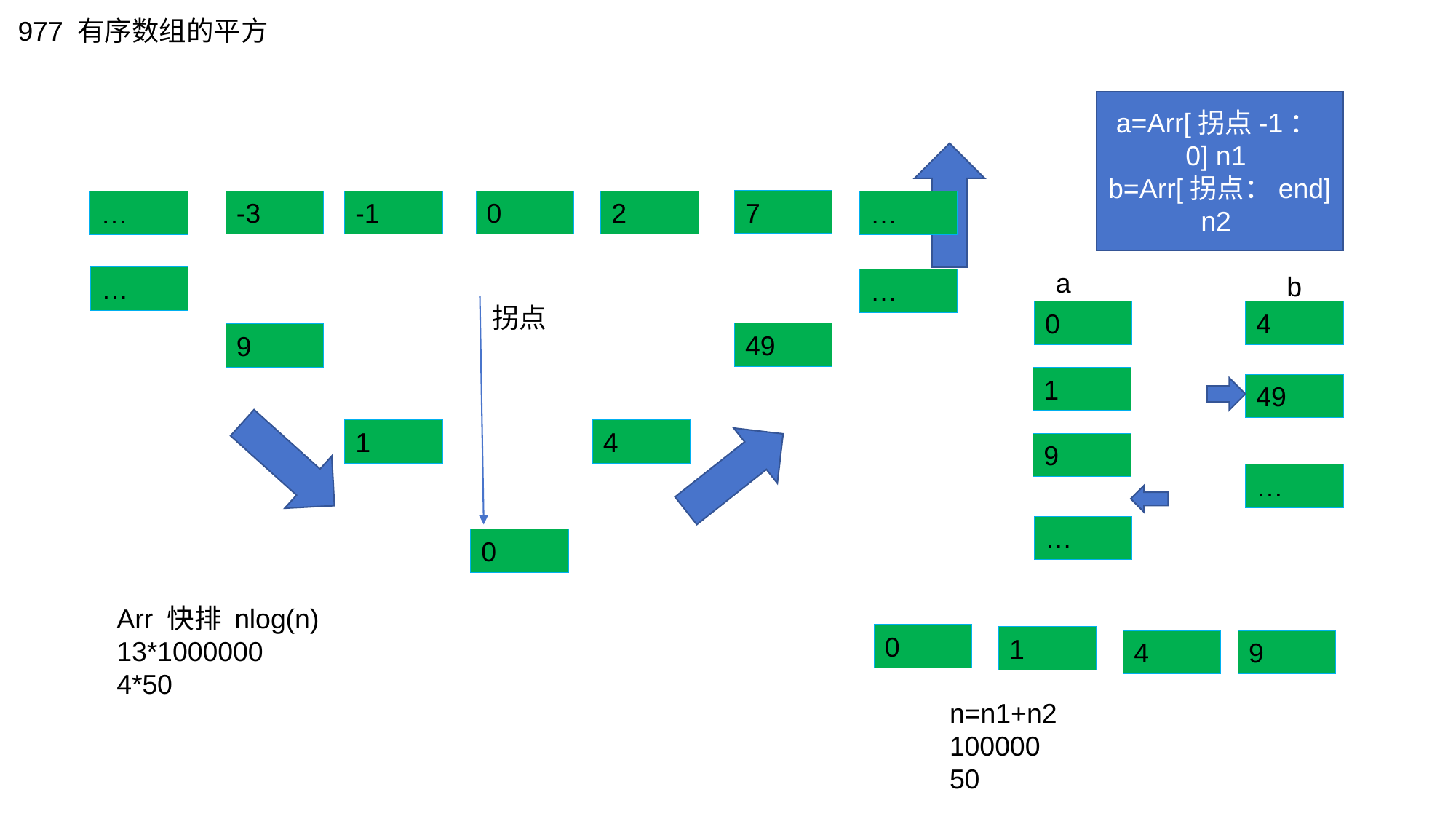

977 有序数组的平方
a=Arr[拐点-1：0] n1
b=Arr[拐点：end]
n2

7
-3
-1
0
2
…
…
a
b
…
…
拐点
0
4
49
9
1
49

1
4
9
…

…
0
Arr 快排 nlog(n)
13*1000000
4*50
0
1
4
9
n=n1+n2
100000
50